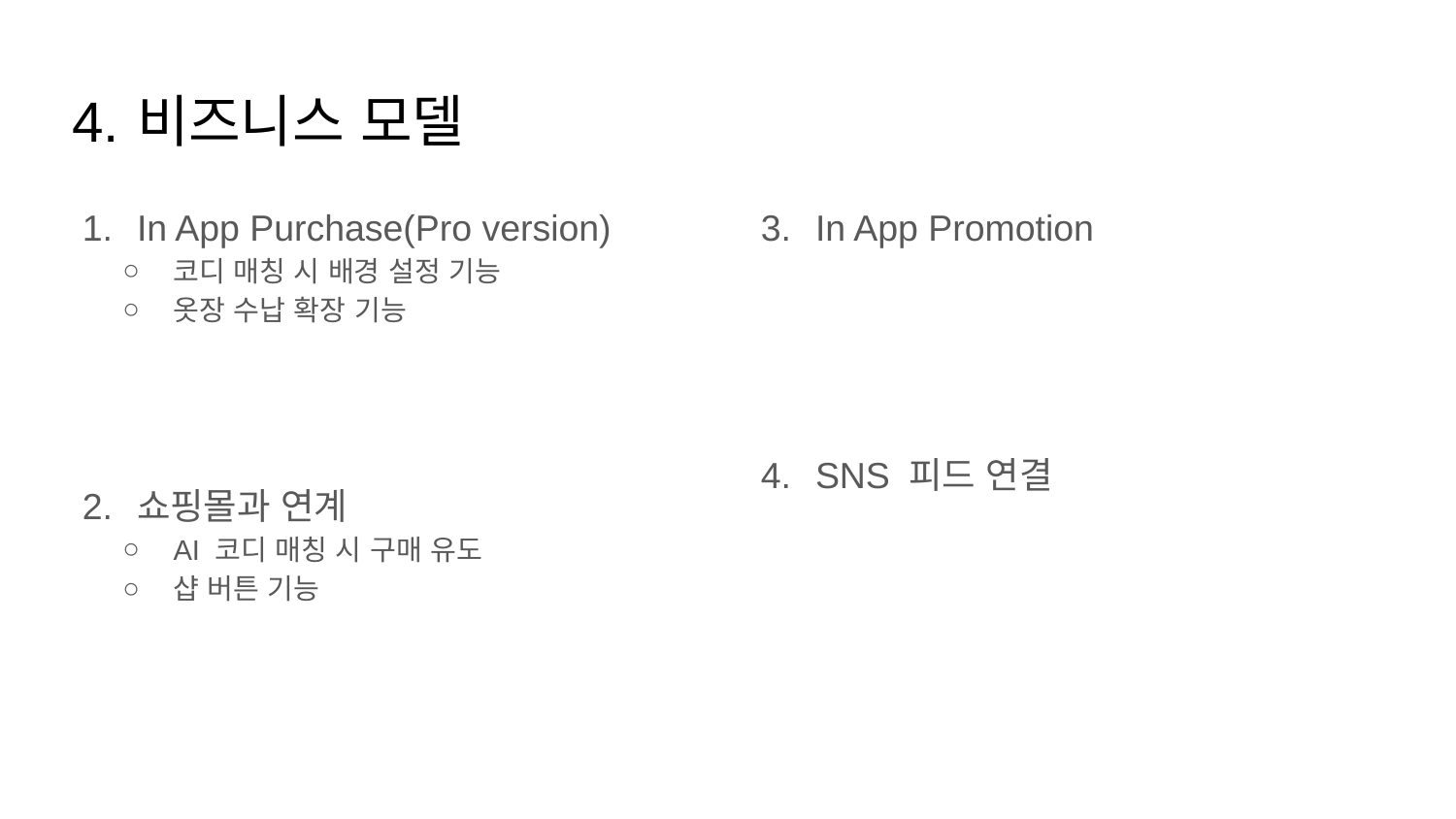

# 비즈니스 모델
In App Purchase(Pro version)
코디 매칭 시 배경 설정 기능
옷장 수납 확장 기능

쇼핑몰과 연계
AI 코디 매칭 시 구매 유도
샵 버튼 기능

In App Promotion

SNS 피드 연결